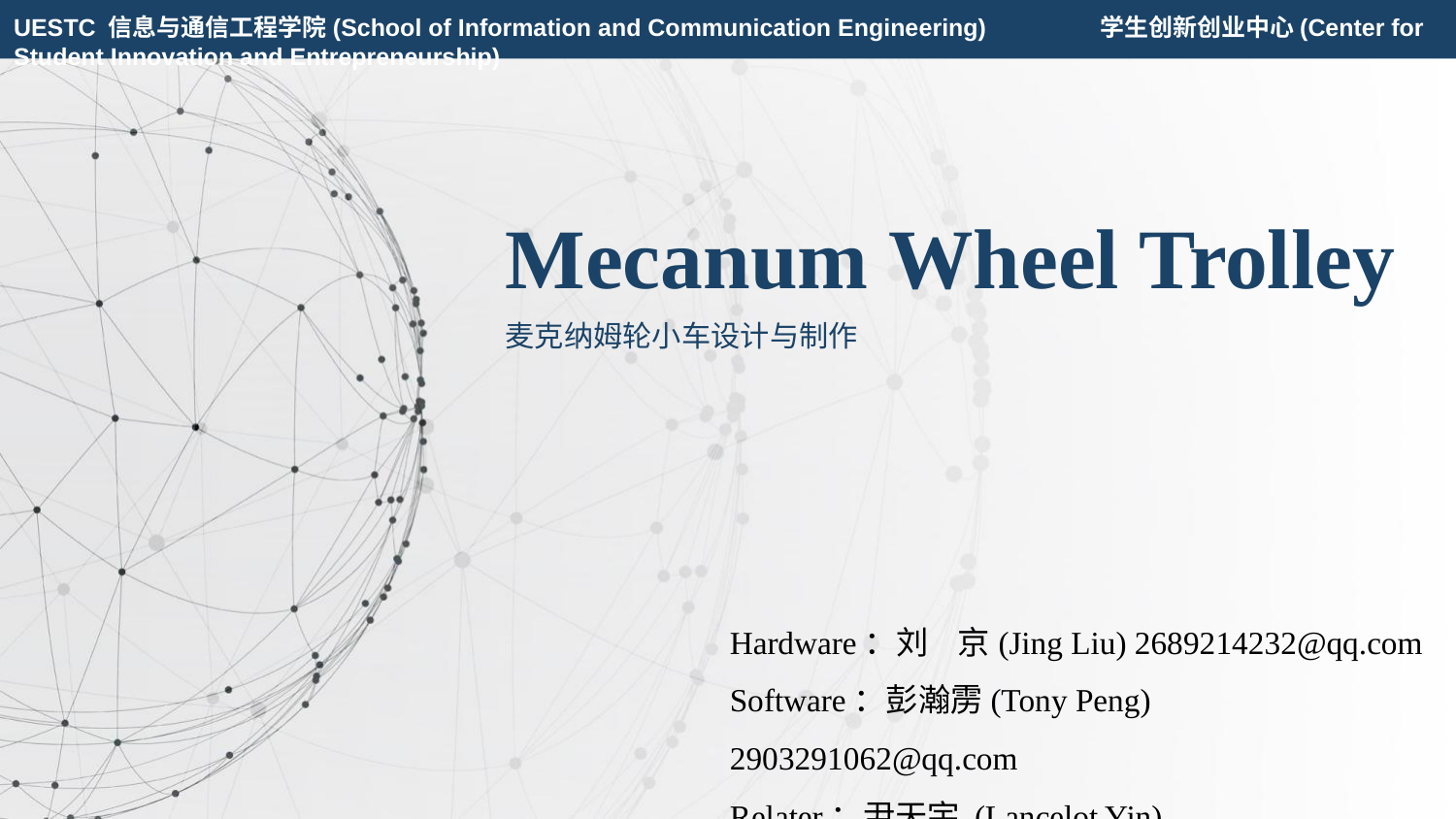

UESTC 信息与通信工程学院(School of Information and Communication Engineering) 	         学生创新创业中心(Center for Student Innovation and Entrepreneurship)
Mecanum Wheel Trolley
麦克纳姆轮小车设计与制作
Hardware：刘    京(Jing Liu) 2689214232@qq.com
Software：彭瀚雳(Tony Peng) 2903291062@qq.com
Relater：尹天宇 (Lancelot Yin) 1186615257@qq.com